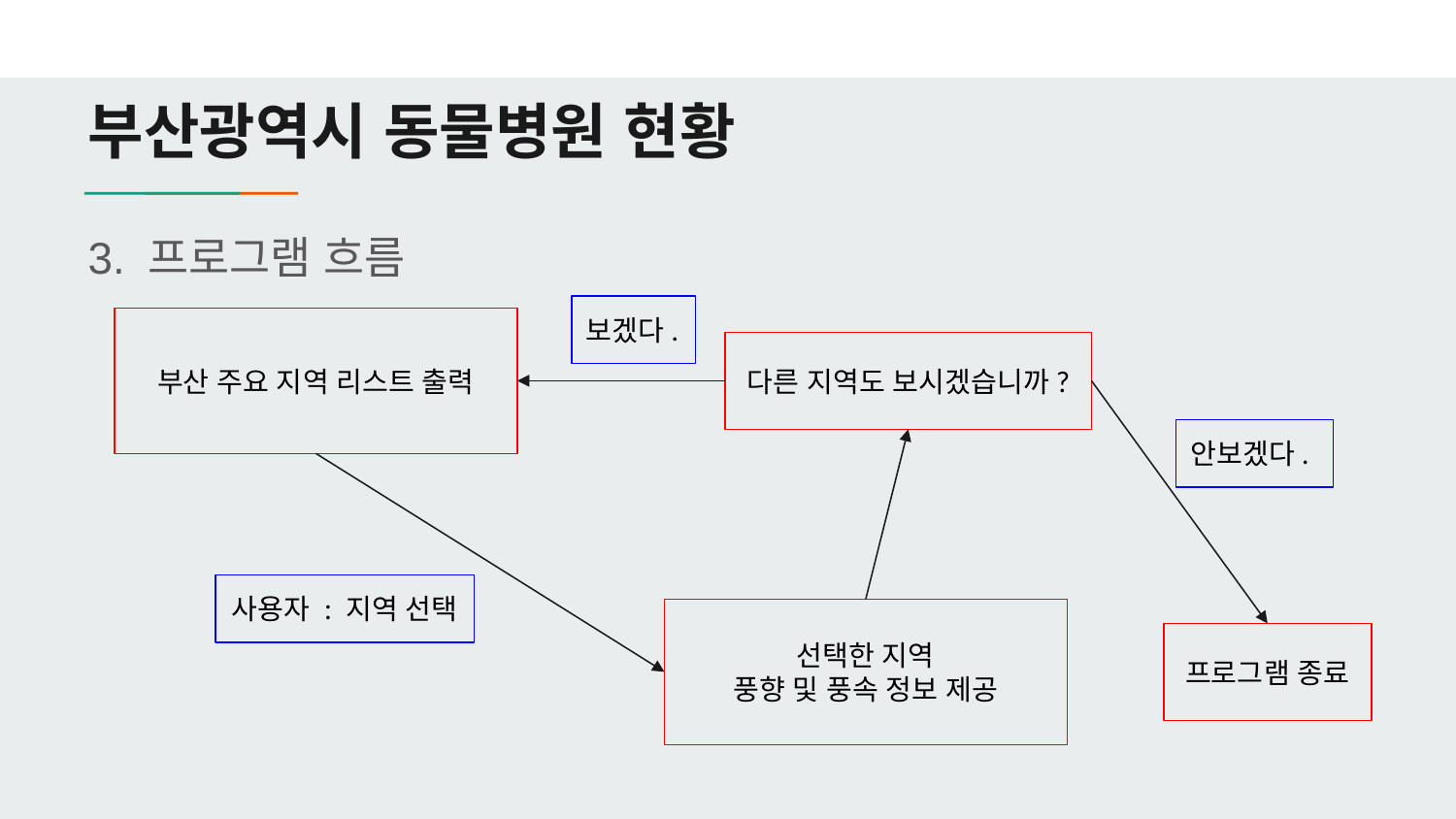

# 부산광역시 동물병원 현황
3. 프로그램 흐름
보겠다.
부산 주요 지역 리스트 출력
다른 지역도 보시겠습니까?
안보겠다.
사용자 : 지역 선택
선택한 지역
풍향 및 풍속 정보 제공
프로그램 종료